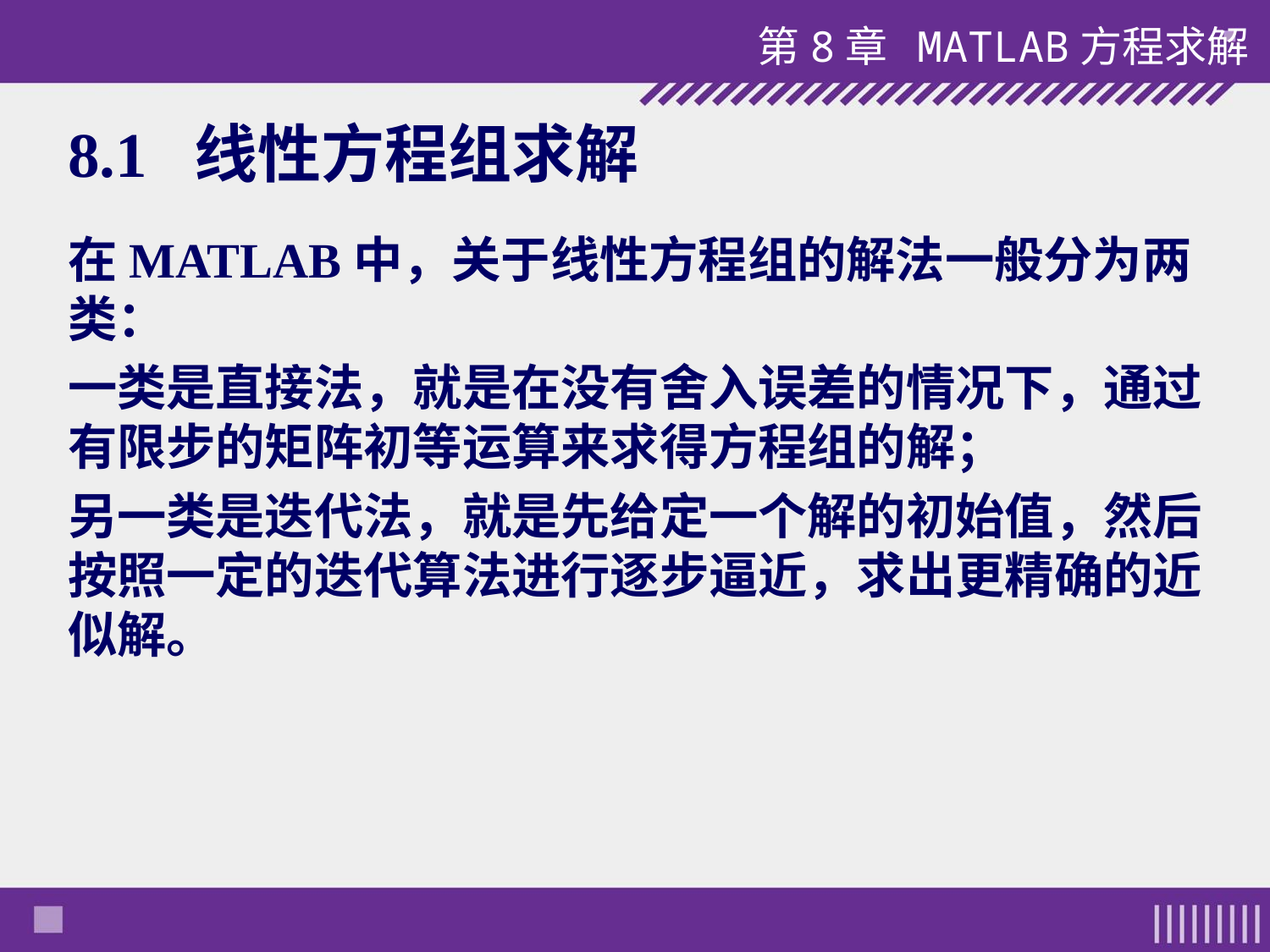

第8章  MATLAB方程求解
# 8.1  线性方程组求解
在MATLAB中，关于线性方程组的解法一般分为两类：
一类是直接法，就是在没有舍入误差的情况下，通过有限步的矩阵初等运算来求得方程组的解；
另一类是迭代法，就是先给定一个解的初始值，然后按照一定的迭代算法进行逐步逼近，求出更精确的近似解。